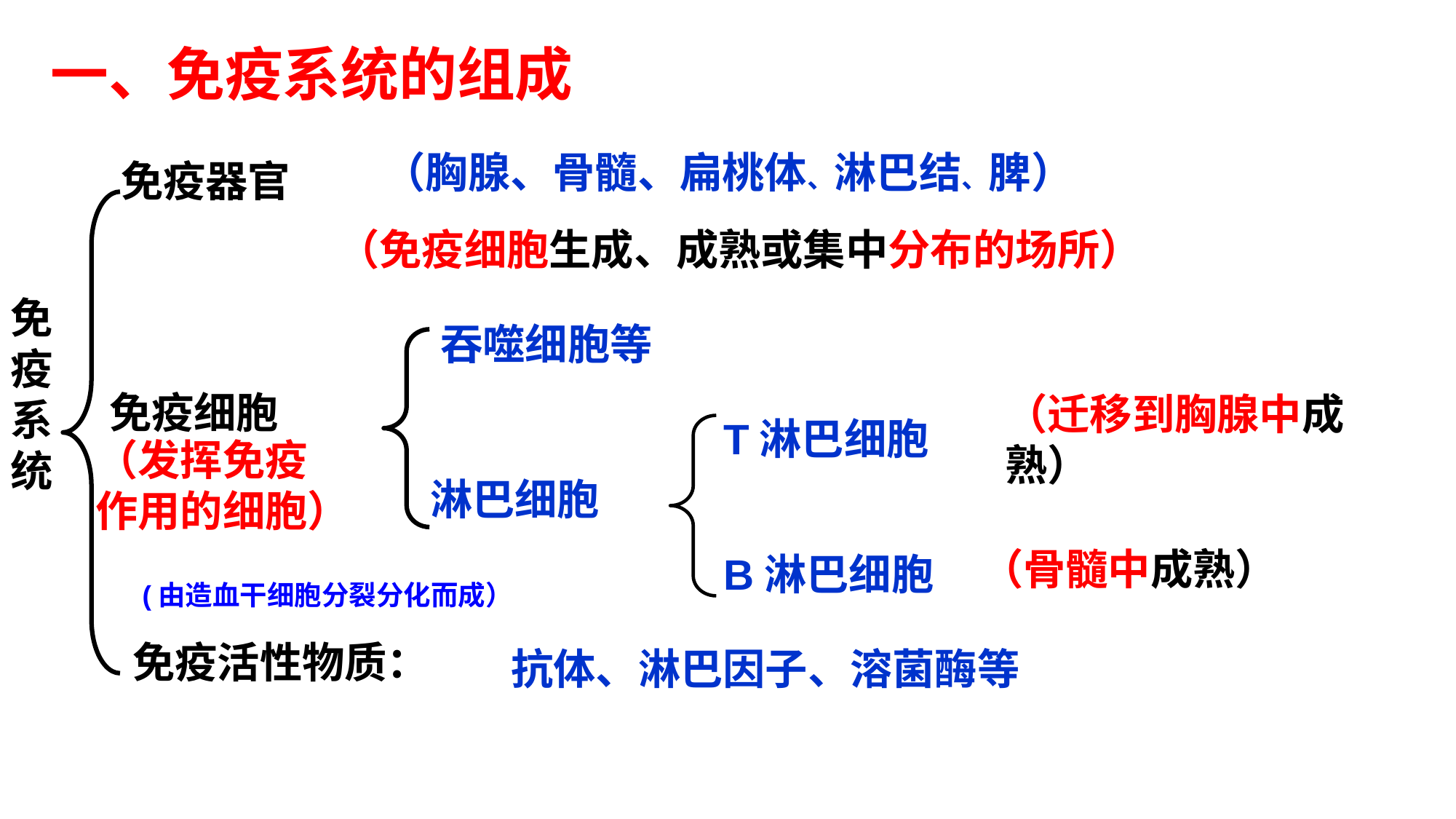

# 一、免疫系统的组成
（胸腺、骨髓、扁桃体、淋巴结、脾）
免疫器官

（免疫细胞生成、成熟或集中分布的场所）
免疫系统
吞噬细胞等

免疫细胞
（迁移到胸腺中成熟）
T淋巴细胞

（发挥免疫
作用的细胞）
淋巴细胞
（骨髓中成熟）
B淋巴细胞
(由造血干细胞分裂分化而成）
免疫活性物质：
抗体、淋巴因子、溶菌酶等